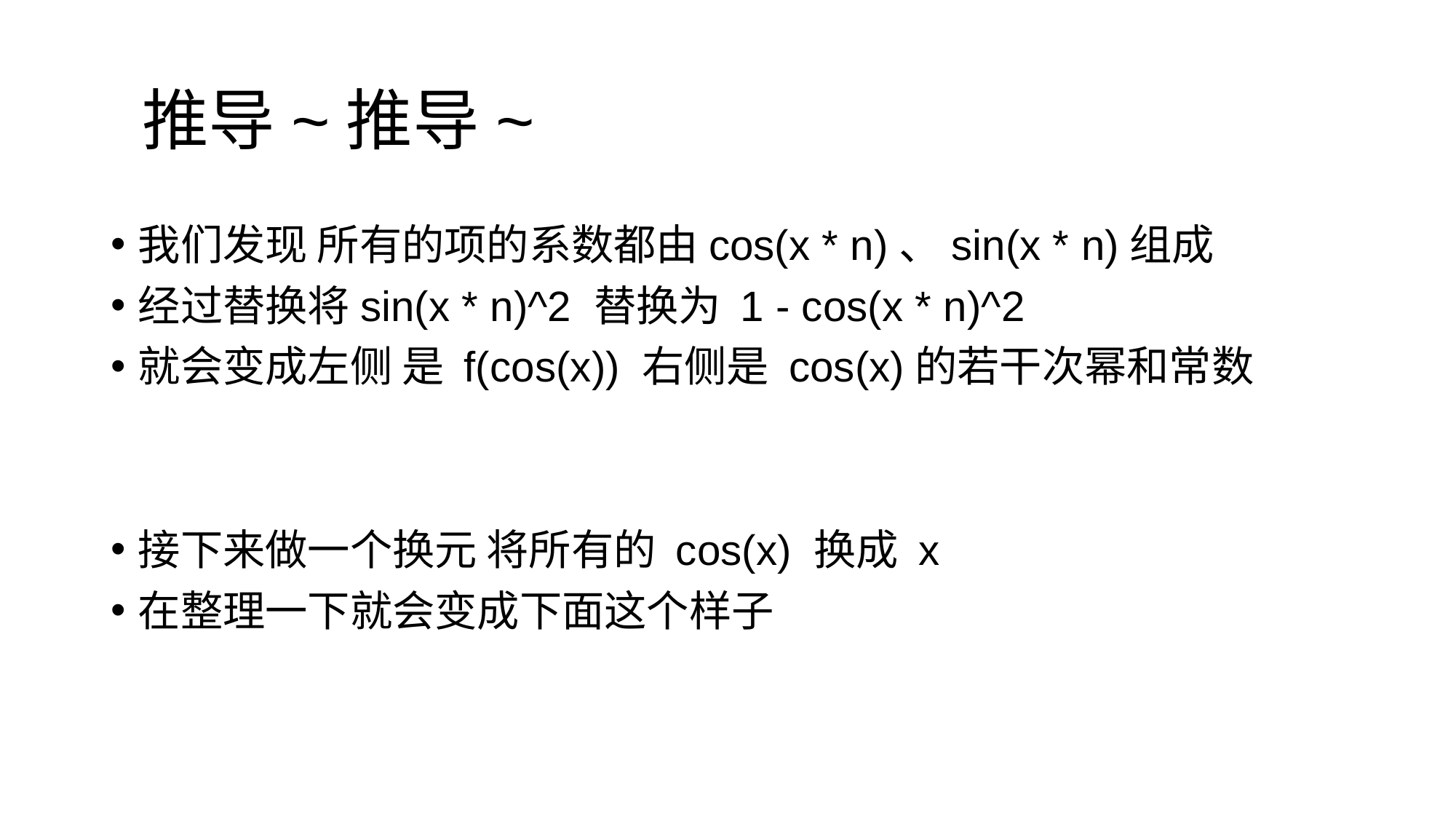

# 推导~推导~
我们发现 所有的项的系数都由cos(x * n)、sin(x * n)组成
经过替换将sin(x * n)^2 替换为 1 - cos(x * n)^2
就会变成左侧 是 f(cos(x)) 右侧是 cos(x)的若干次幂和常数

接下来做一个换元 将所有的 cos(x) 换成 x
在整理一下就会变成下面这个样子